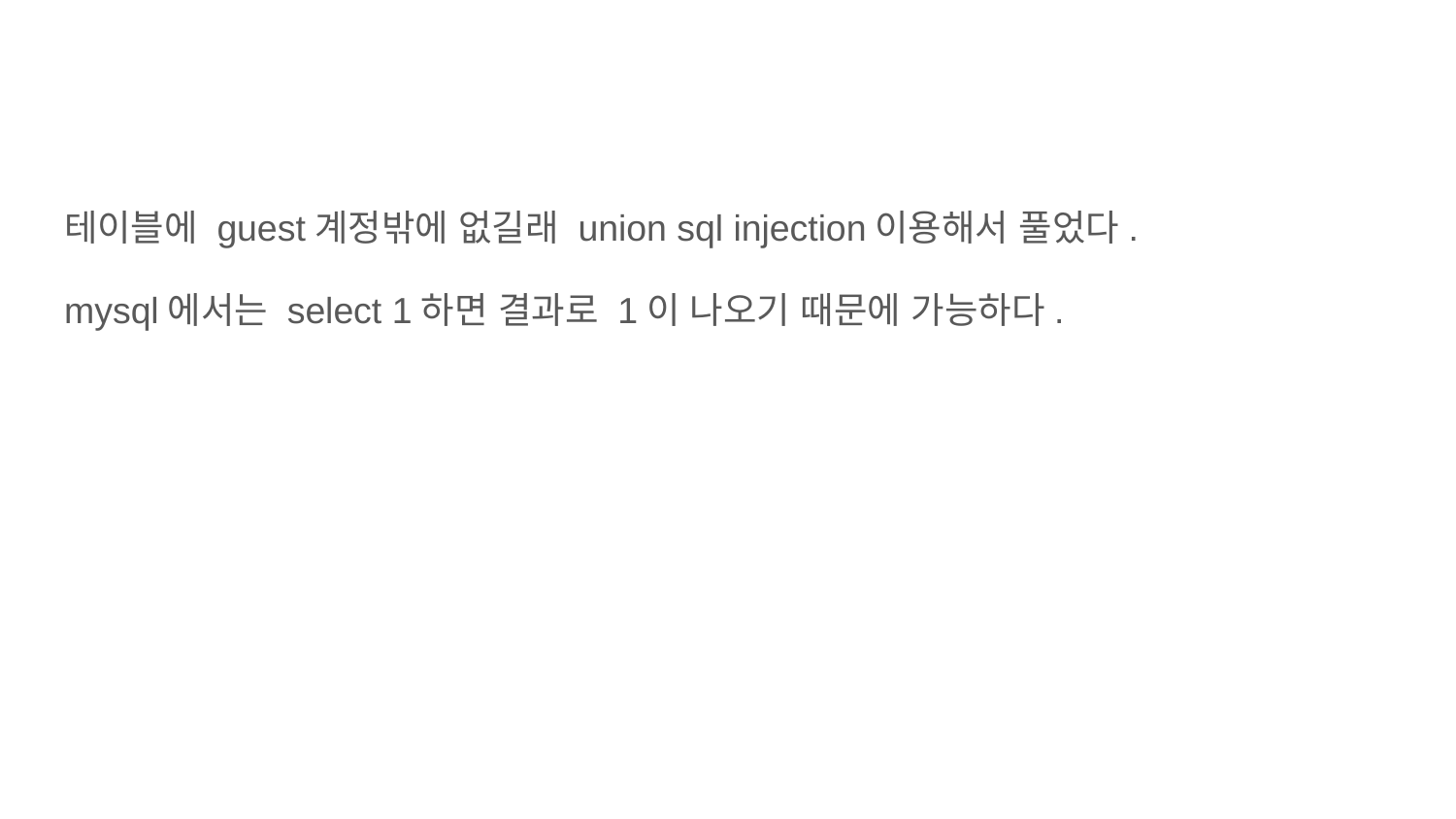

#
테이블에 guest계정밖에 없길래 union sql injection이용해서 풀었다.
mysql에서는 select 1하면 결과로 1이 나오기 때문에 가능하다.